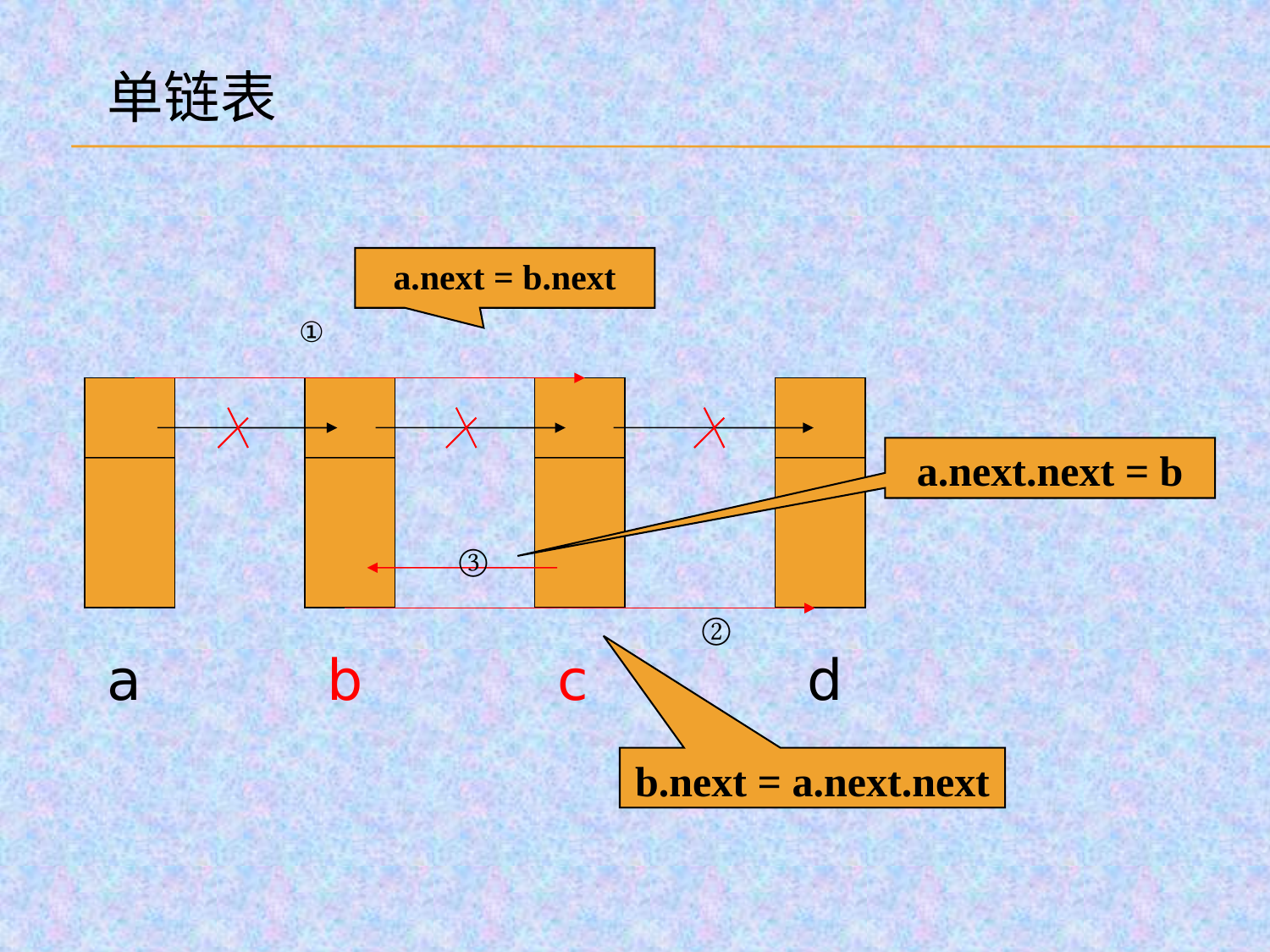

单链表
a.next = b.next
①

a
b
c
d

a.next.next = b
③

②

b.next = a.next.next